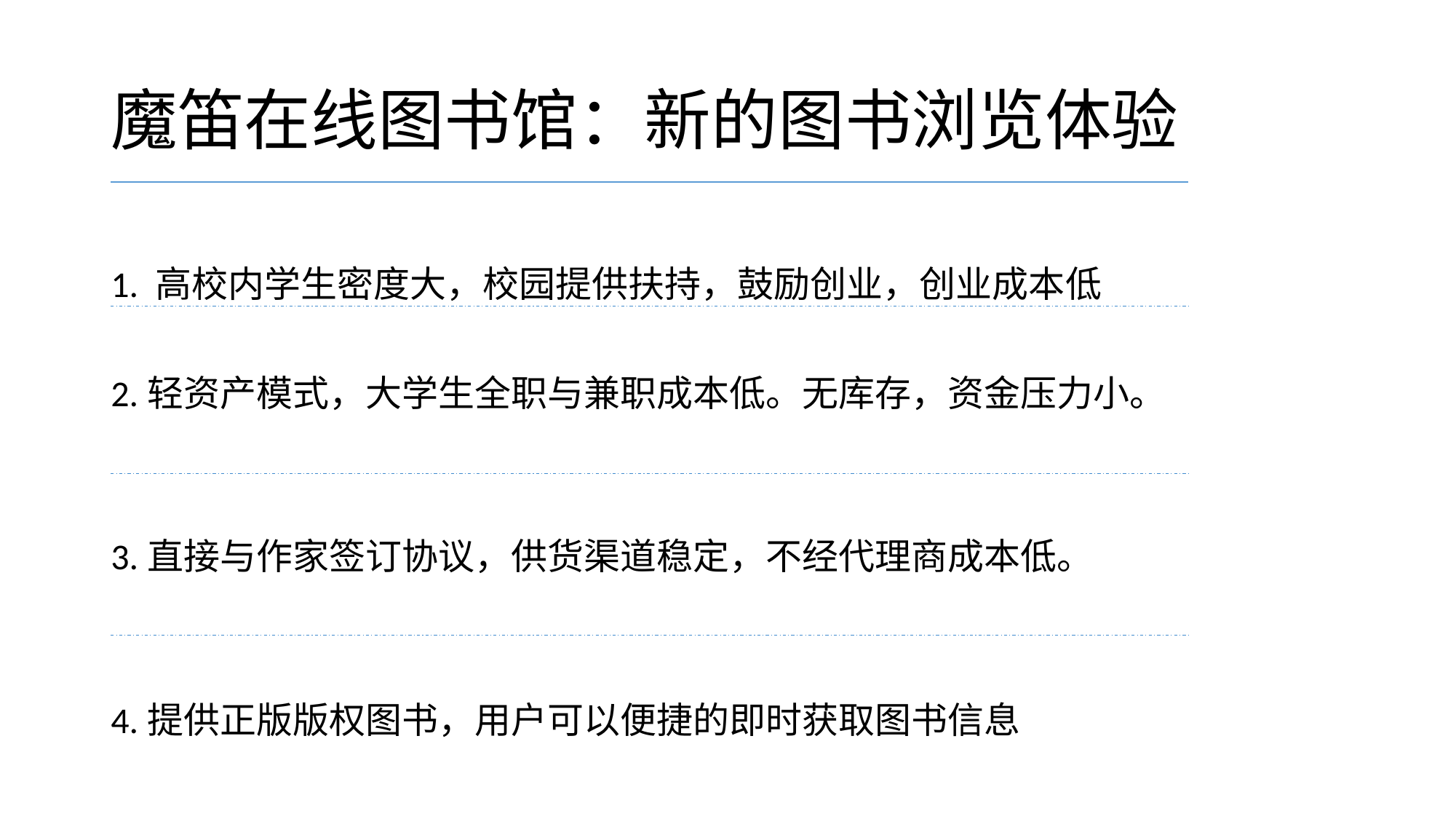

# 魔笛在线图书馆：新的图书浏览体验

1. 高校内学生密度大，校园提供扶持，鼓励创业，创业成本低

2.轻资产模式，大学生全职与兼职成本低。无库存，资金压力小。

3.直接与作家签订协议，供货渠道稳定，不经代理商成本低。

4.提供正版版权图书，用户可以便捷的即时获取图书信息